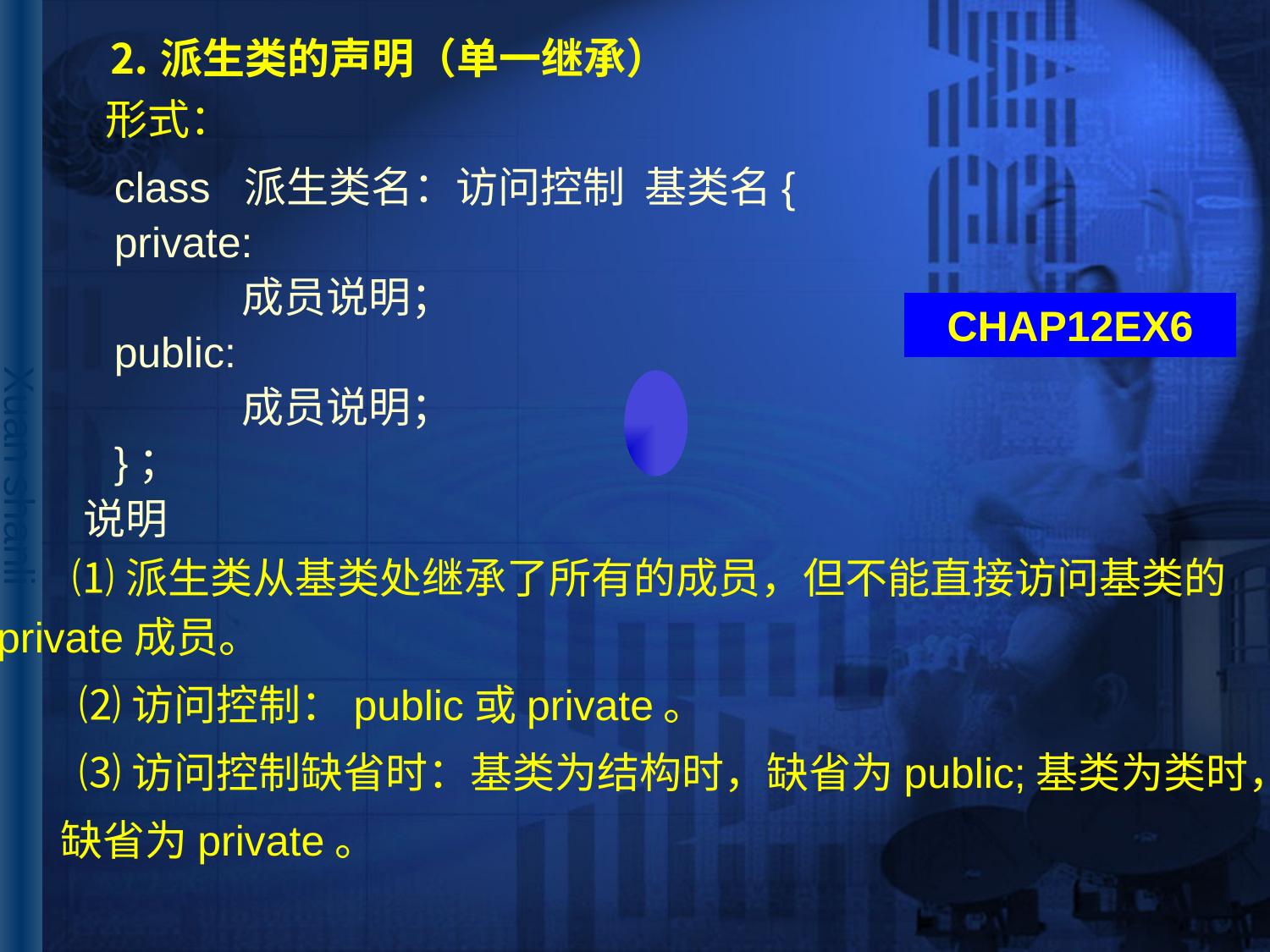

# ⒉派生类的声明（单一继承）
   形式：
    class  派生类名：访问控制  基类名{
    private:
	    成员说明；
    public:
	    成员说明；
    }；
CHAP12EX6
        说明
        ⑴派生类从基类处继承了所有的成员，但不能直接访问基类的
private成员。
  ⑵访问控制：public或private。
  ⑶访问控制缺省时：基类为结构时，缺省为public;基类为类时，
缺省为private。